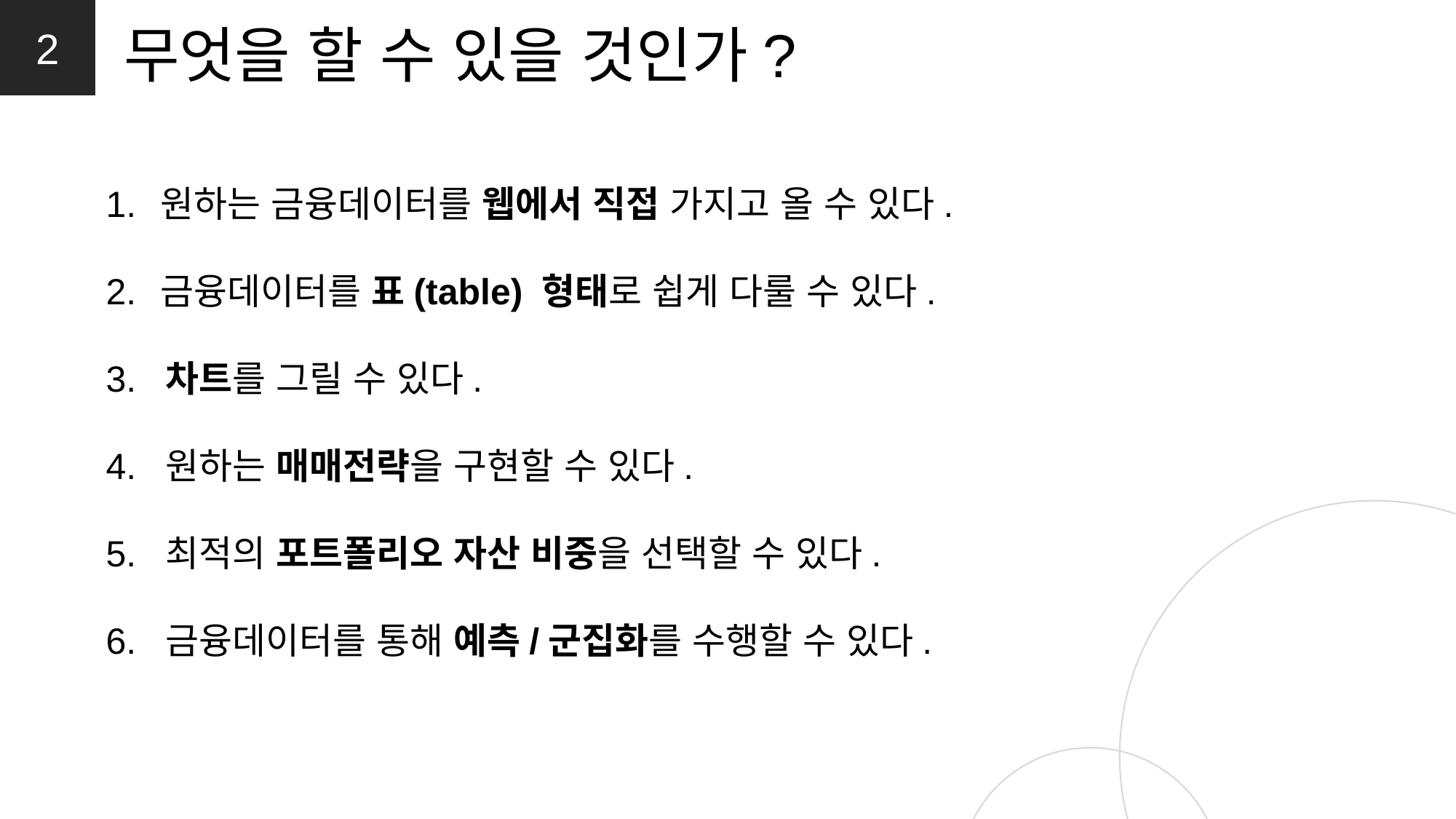

2
무엇을 할 수 있을 것인가?
원하는 금융데이터를 웹에서 직접 가지고 올 수 있다.

금융데이터를 표(table) 형태로 쉽게 다룰 수 있다.

3.  차트를 그릴 수 있다.

4.  원하는 매매전략을 구현할 수 있다.

5.  최적의 포트폴리오 자산 비중을 선택할 수 있다.

6.  금융데이터를 통해 예측/군집화를 수행할 수 있다.